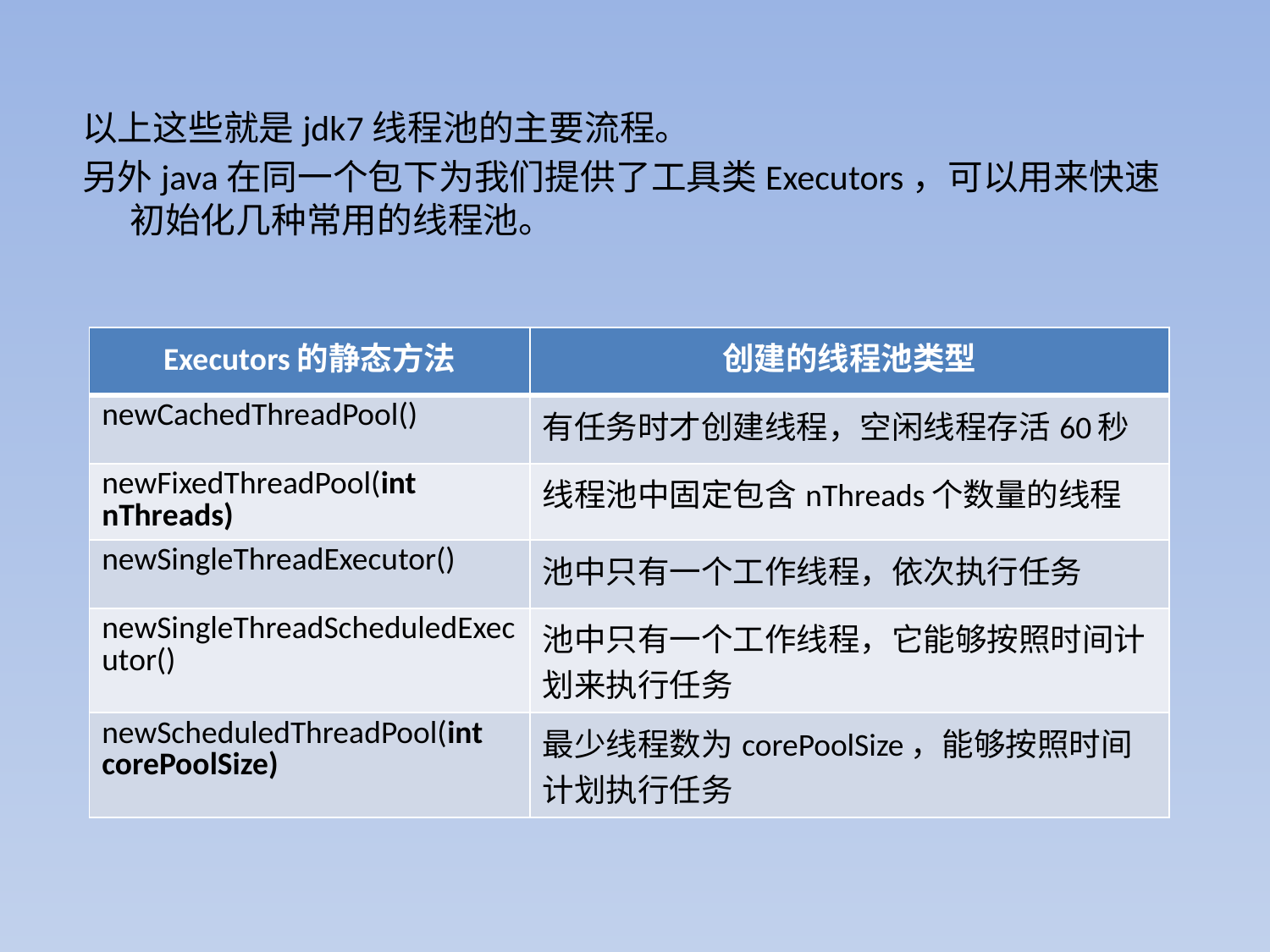

以上这些就是jdk7线程池的主要流程。
另外java在同一个包下为我们提供了工具类Executors，可以用来快速初始化几种常用的线程池。

| Executors的静态方法 | 创建的线程池类型 |
| --- | --- |
| newCachedThreadPool() | 有任务时才创建线程，空闲线程存活60秒 |
| newFixedThreadPool(int nThreads) | 线程池中固定包含nThreads个数量的线程 |
| newSingleThreadExecutor() | 池中只有一个工作线程，依次执行任务 |
| newSingleThreadScheduledExecutor() | 池中只有一个工作线程，它能够按照时间计划来执行任务 |
| newScheduledThreadPool(int corePoolSize) | 最少线程数为corePoolSize，能够按照时间计划执行任务 |